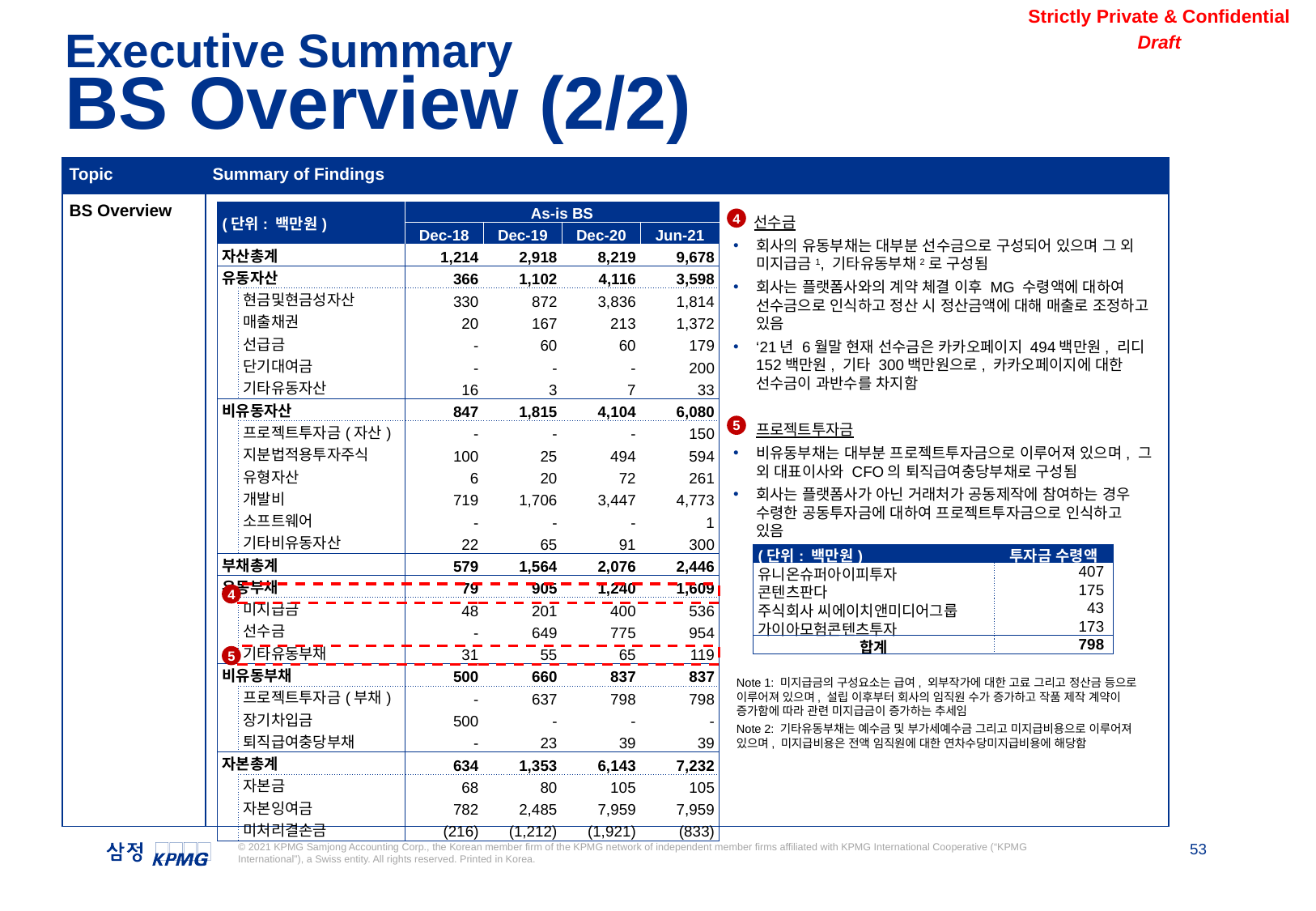

Executive Summary
BS Overview (2/2)
| Topic | Summary of Findings |
| --- | --- |
| BS Overview |  |

    선수금
회사의 유동부채는 대부분 선수금으로 구성되어 있으며 그 외 미지급금1, 기타유동부채2로 구성됨
회사는 플랫폼사와의 계약 체결 이후 MG 수령액에 대하여 선수금으로 인식하고 정산 시 정산금액에 대해 매출로 조정하고 있음
‘21년 6월말 현재 선수금은 카카오페이지 494백만원, 리디 152백만원, 기타 300백만원으로, 카카오페이지에 대한 선수금이 과반수를 차지함

프로젝트투자금
비유동부채는 대부분 프로젝트투자금으로 이루어져 있으며, 그 외 대표이사와 CFO의 퇴직급여충당부채로 구성됨
회사는 플랫폼사가 아닌 거래처가 공동제작에 참여하는 경우 수령한 공동투자금에 대하여 프로젝트투자금으로 인식하고 있음
| (단위: 백만원) |  | As-is BS |  |  |  |
| --- | --- | --- | --- | --- | --- |
|  |  | Dec-18 | Dec-19 | Dec-20 | Jun-21 |
| 자산총계 |  | 1,214 | 2,918 | 8,219 | 9,678 |
| 유동자산 |  | 366 | 1,102 | 4,116 | 3,598 |
|  | 현금및현금성자산 | 330 | 872 | 3,836 | 1,814 |
|  | 매출채권 | 20 | 167 | 213 | 1,372 |
|  | 선급금 | - | 60 | 60 | 179 |
|  | 단기대여금 | - | - | - | 200 |
|  | 기타유동자산 | 16 | 3 | 7 | 33 |
| 비유동자산 |  | 847 | 1,815 | 4,104 | 6,080 |
|  | 프로젝트투자금(자산) | - | - | - | 150 |
|  | 지분법적용투자주식 | 100 | 25 | 494 | 594 |
|  | 유형자산 | 6 | 20 | 72 | 261 |
|  | 개발비 | 719 | 1,706 | 3,447 | 4,773 |
|  | 소프트웨어 | - | - | - | 1 |
|  | 기타비유동자산 | 22 | 65 | 91 | 300 |
| 부채총계 |  | 579 | 1,564 | 2,076 | 2,446 |
| 유동부채 |  | 79 | 905 | 1,240 | 1,609 |
|  | 미지급금 | 48 | 201 | 400 | 536 |
|  | 선수금 | - | 649 | 775 | 954 |
|  | 기타유동부채 | 31 | 55 | 65 | 119 |
| 비유동부채 |  | 500 | 660 | 837 | 837 |
|  | 프로젝트투자금(부채) | - | 637 | 798 | 798 |
|  | 장기차입금 | 500 | - | - | - |
|  | 퇴직급여충당부채 | - | 23 | 39 | 39 |
| 자본총계 |  | 634 | 1,353 | 6,143 | 7,232 |
|  | 자본금 | 68 | 80 | 105 | 105 |
|  | 자본잉여금 | 782 | 2,485 | 7,959 | 7,959 |
|  | 미처리결손금 | (216) | (1,212) | (1,921) | (833) |
4
5
| (단위: 백만원) | 투자금 수령액 |
| --- | --- |
| 유니온슈퍼아이피투자 | 407 |
| 콘텐츠판다 | 175 |
| 주식회사 씨에이치앤미디어그룹 | 43 |
| 가이아모험콘텐츠투자 | 173 |
| 합계 | 798 |

4

5
Note 1: 미지급금의 구성요소는 급여, 외부작가에 대한 고료 그리고 정산금 등으로 이루어져 있으며, 설립 이후부터 회사의 임직원 수가 증가하고 작품 제작 계약이 증가함에 따라 관련 미지급금이 증가하는 추세임
Note 2: 기타유동부채는 예수금 및 부가세예수금 그리고 미지급비용으로 이루어져 있으며, 미지급비용은 전액 임직원에 대한 연차수당미지급비용에 해당함